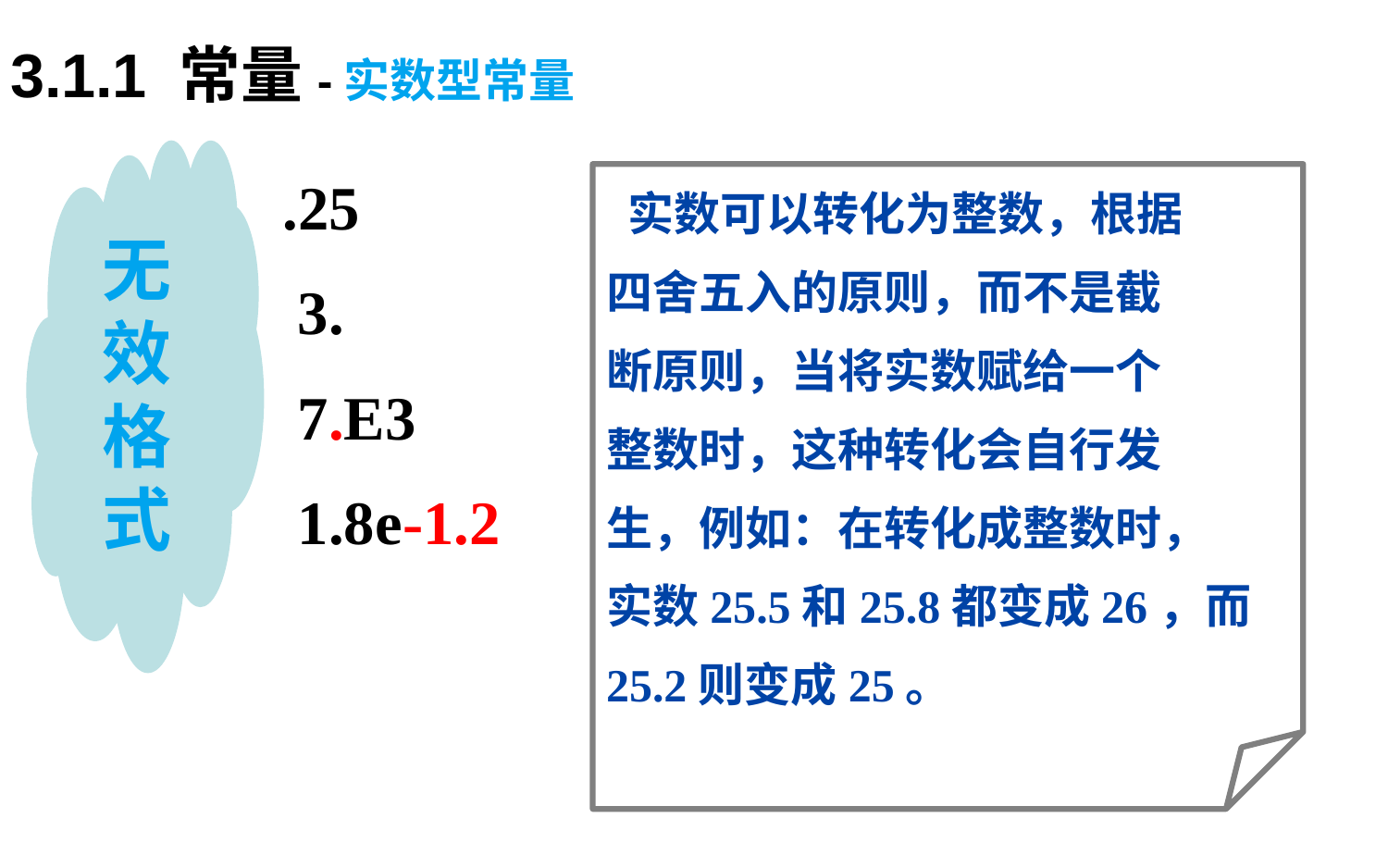

3.1.1 常量-实数型常量
无效格式
        .25
	3.
	7.E3
	1.8e-1.2
 实数可以转化为整数，根据
四舍五入的原则，而不是截
断原则，当将实数赋给一个
整数时，这种转化会自行发
生，例如：在转化成整数时，
实数25.5和25.8都变成26，而
25.2则变成25。